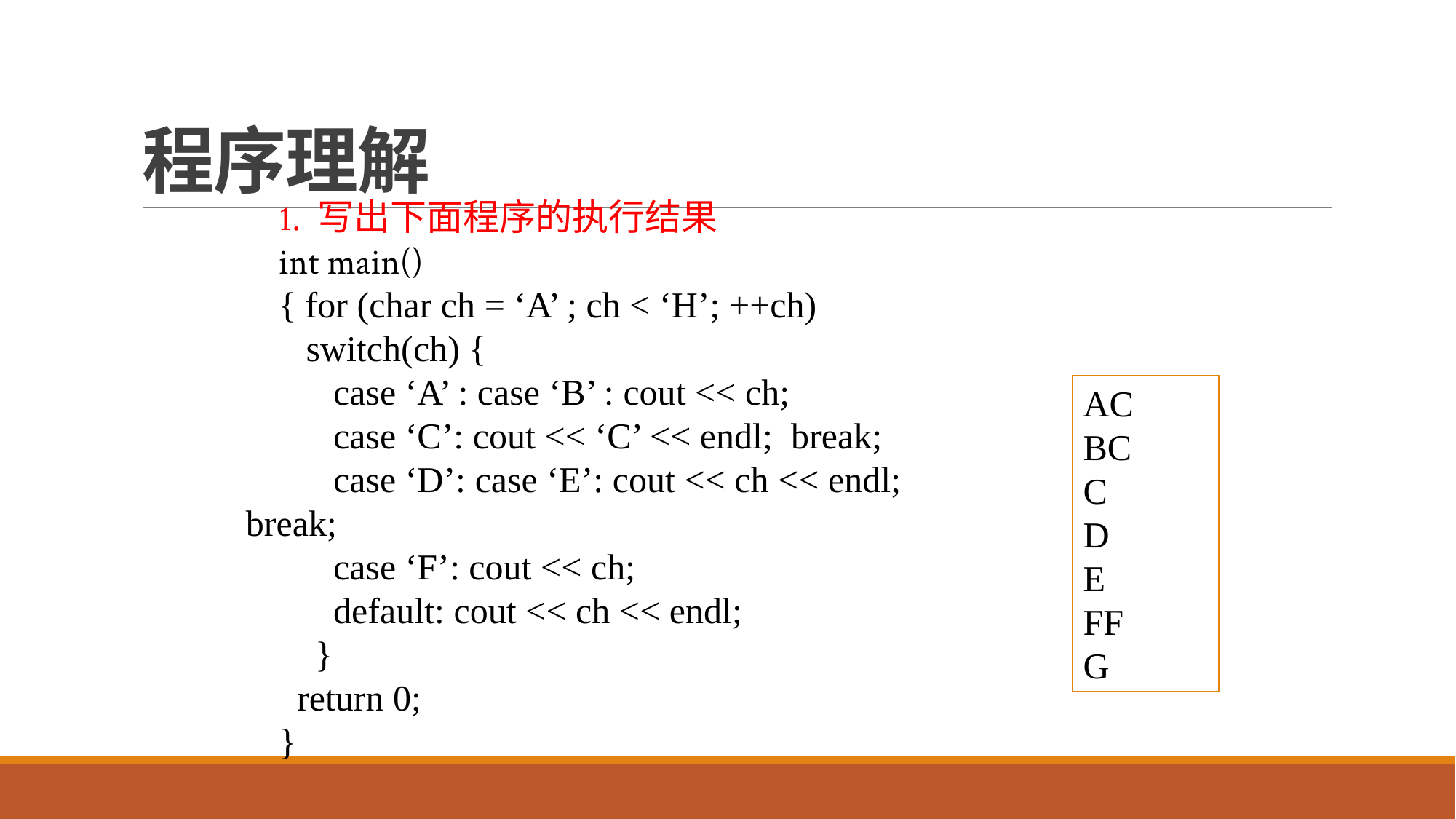

# 程序理解
1. 写出下面程序的执行结果
int main()
{ for (char ch = ‘A’ ; ch < ‘H’; ++ch)
   switch(ch) {
      case ‘A’ : case ‘B’ : cout << ch;
      case ‘C’: cout << ‘C’ << endl;  break;
      case ‘D’: case ‘E’: cout << ch << endl; break;
      case ‘F’: cout << ch;
      default: cout << ch << endl;
    }
  return 0;
}
AC
BC
C
D
E
FF
G